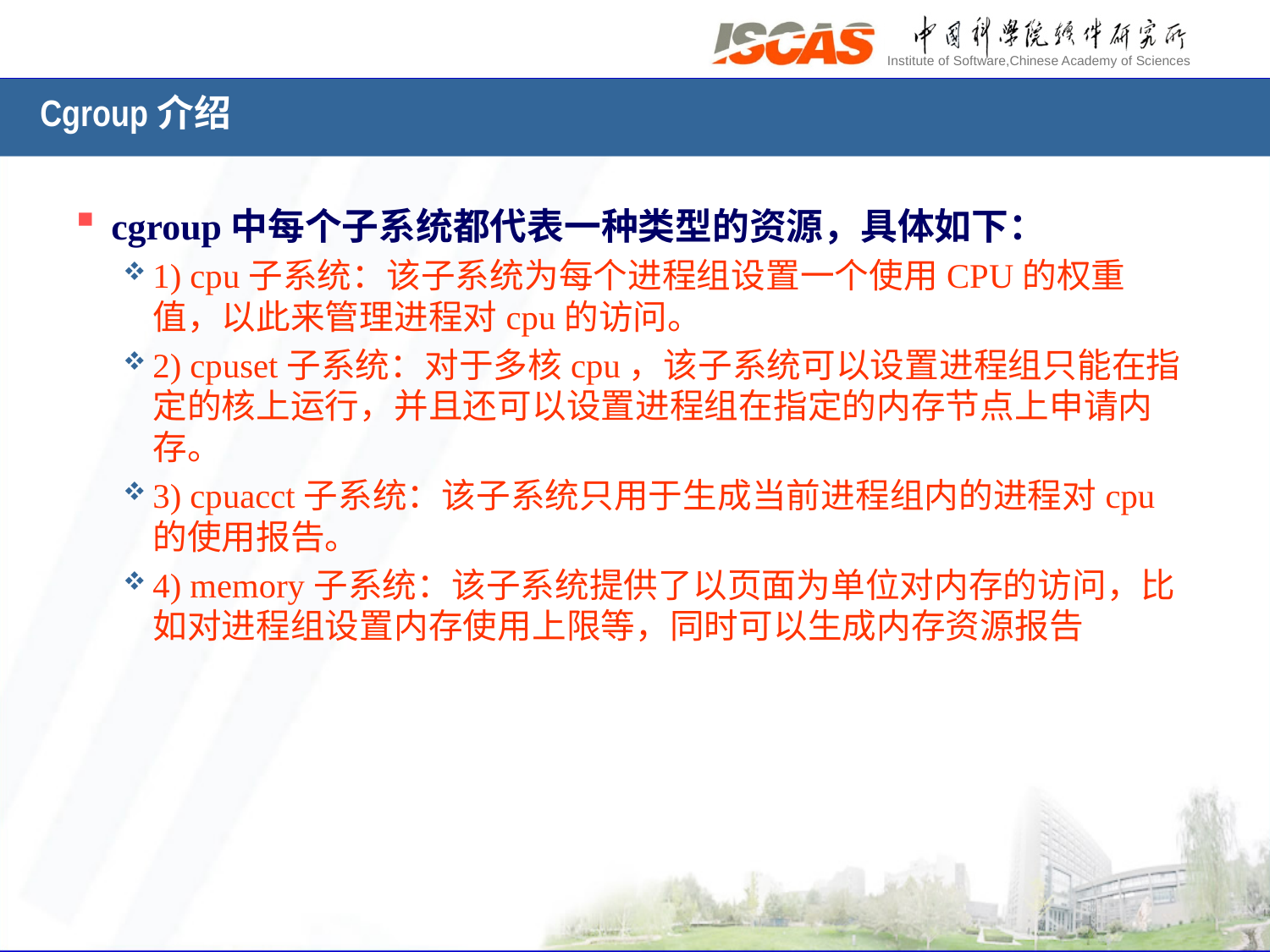

Cgroup介绍
cgroup中每个子系统都代表一种类型的资源，具体如下：
1) cpu子系统：该子系统为每个进程组设置一个使用CPU的权重值，以此来管理进程对cpu的访问。
2) cpuset子系统：对于多核cpu，该子系统可以设置进程组只能在指定的核上运行，并且还可以设置进程组在指定的内存节点上申请内存。
3) cpuacct子系统：该子系统只用于生成当前进程组内的进程对cpu的使用报告。
4) memory子系统：该子系统提供了以页面为单位对内存的访问，比如对进程组设置内存使用上限等，同时可以生成内存资源报告